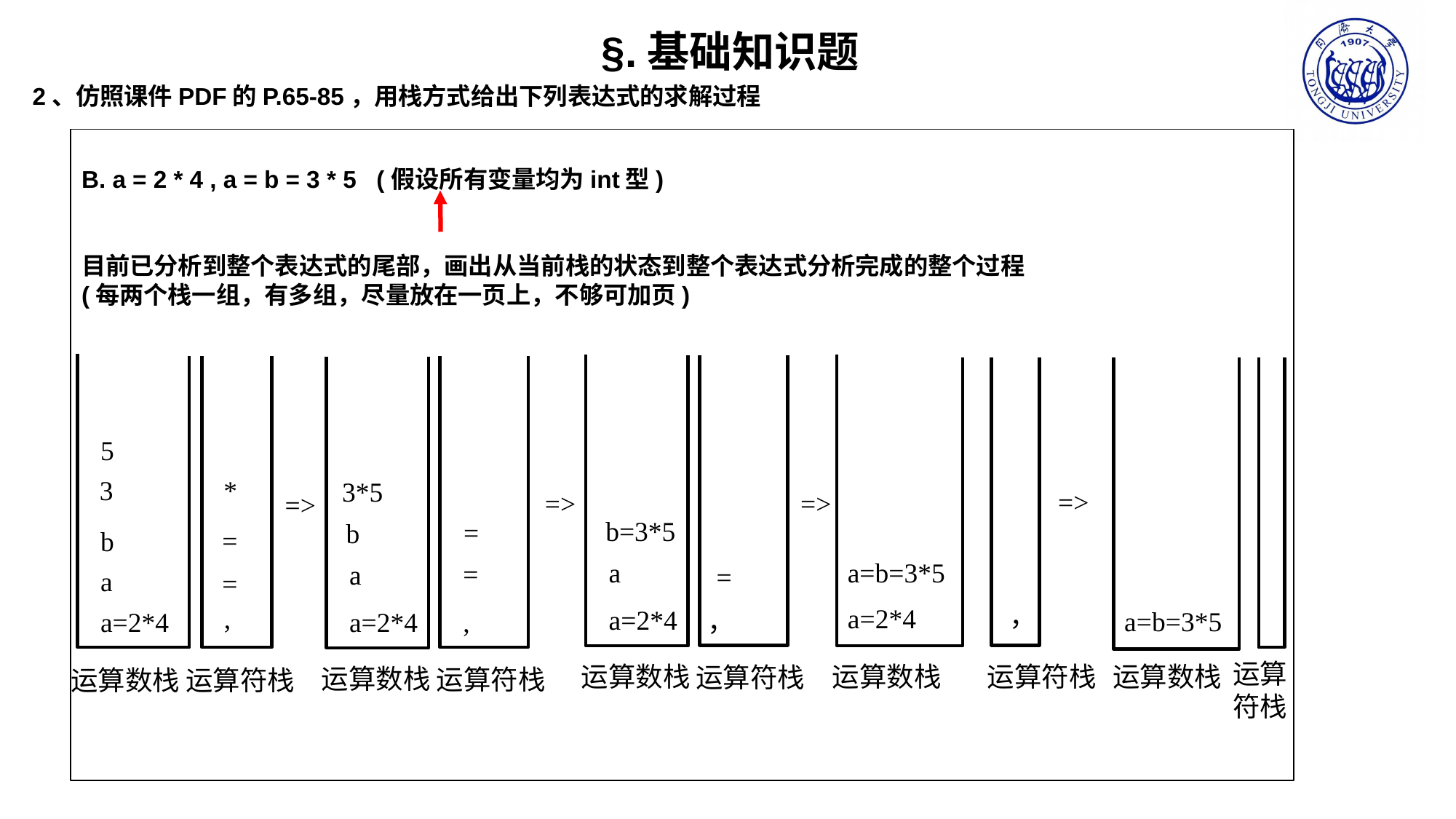

§.基础知识题
2、仿照课件PDF的P.65-85，用栈方式给出下列表达式的求解过程

B. a = 2 * 4 , a = b = 3 * 5   (假设所有变量均为int型)

目前已分析到整个表达式的尾部，画出从当前栈的状态到整个表达式分析完成的整个过程
(每两个栈一组，有多组，尽量放在一页上，不够可加页)

5
3
*
3*5
=>
=>
=>
=>
b=3*5
=
b
=
b
a
a=b=3*5
=
a
=
a
=
，
a=2*4
,
a=2*4
，
a=b=3*5
a=2*4
,
a=2*4
运算符栈
运算数栈
运算数栈
运算符栈
运算数栈
运算符栈
运算数栈
运算符栈
运算数栈
运算符栈